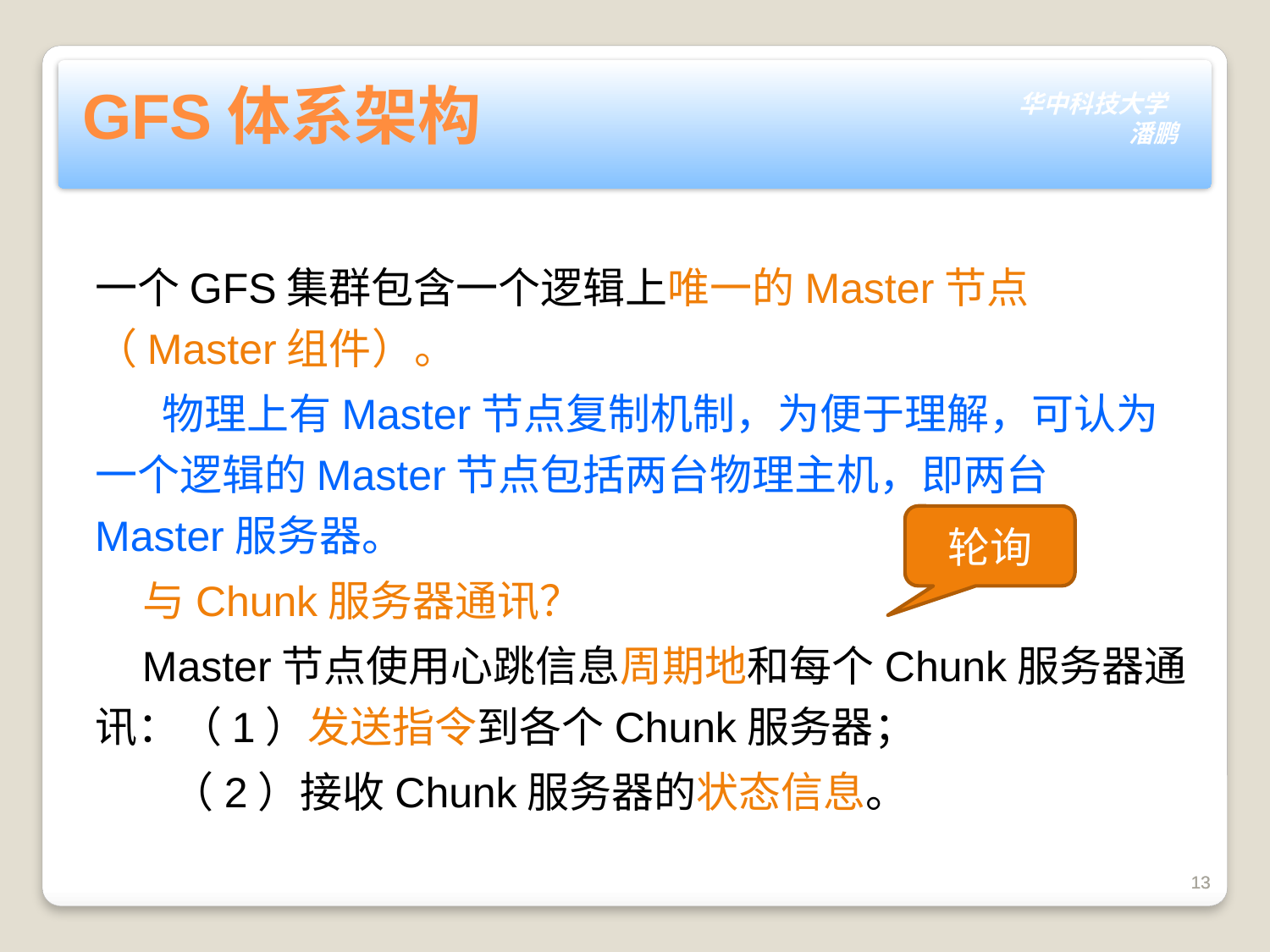

GFS体系架构
一个GFS集群包含一个逻辑上唯一的Master节点（Master组件）。
      物理上有Master节点复制机制，为便于理解，可认为一个逻辑的Master节点包括两台物理主机，即两台Master服务器。
    与Chunk服务器通讯？
    Master节点使用心跳信息周期地和每个Chunk服务器通讯：（1）发送指令到各个Chunk服务器；
       （2）接收Chunk服务器的状态信息。
轮询
13
13